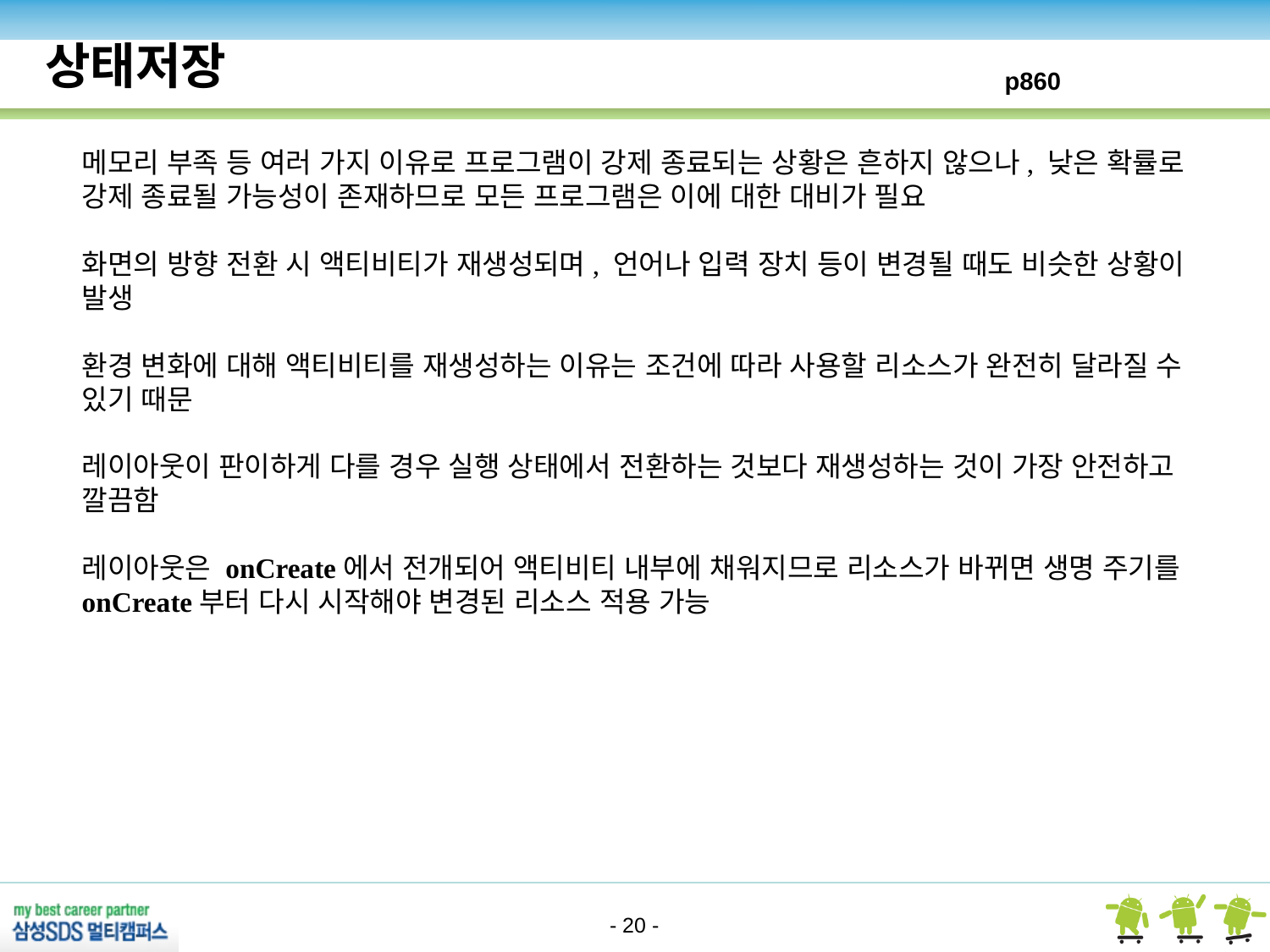

상태저장
p860
메모리 부족 등 여러 가지 이유로 프로그램이 강제 종료되는 상황은 흔하지 않으나, 낮은 확률로 강제 종료될 가능성이 존재하므로 모든 프로그램은 이에 대한 대비가 필요

화면의 방향 전환 시 액티비티가 재생성되며, 언어나 입력 장치 등이 변경될 때도 비슷한 상황이 발생

환경 변화에 대해 액티비티를 재생성하는 이유는 조건에 따라 사용할 리소스가 완전히 달라질 수 있기 때문

레이아웃이 판이하게 다를 경우 실행 상태에서 전환하는 것보다 재생성하는 것이 가장 안전하고 깔끔함

레이아웃은 onCreate에서 전개되어 액티비티 내부에 채워지므로 리소스가 바뀌면 생명 주기를 onCreate부터 다시 시작해야 변경된 리소스 적용 가능
- 20 -